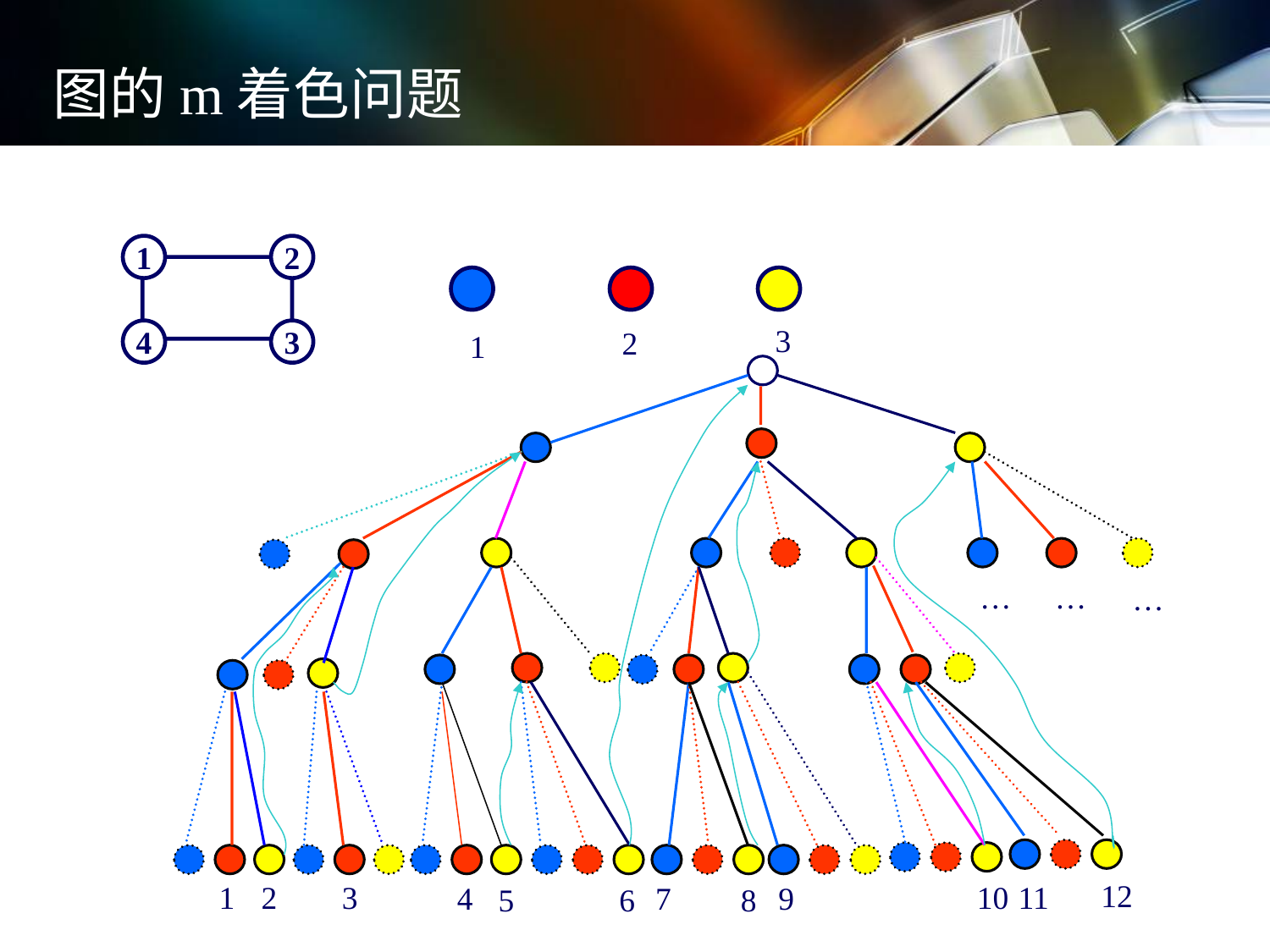

图的m着色问题
1
2

3
2
4
3
1

…
…
…

12
1
2
3
10
11
4
7
9
6
5
8